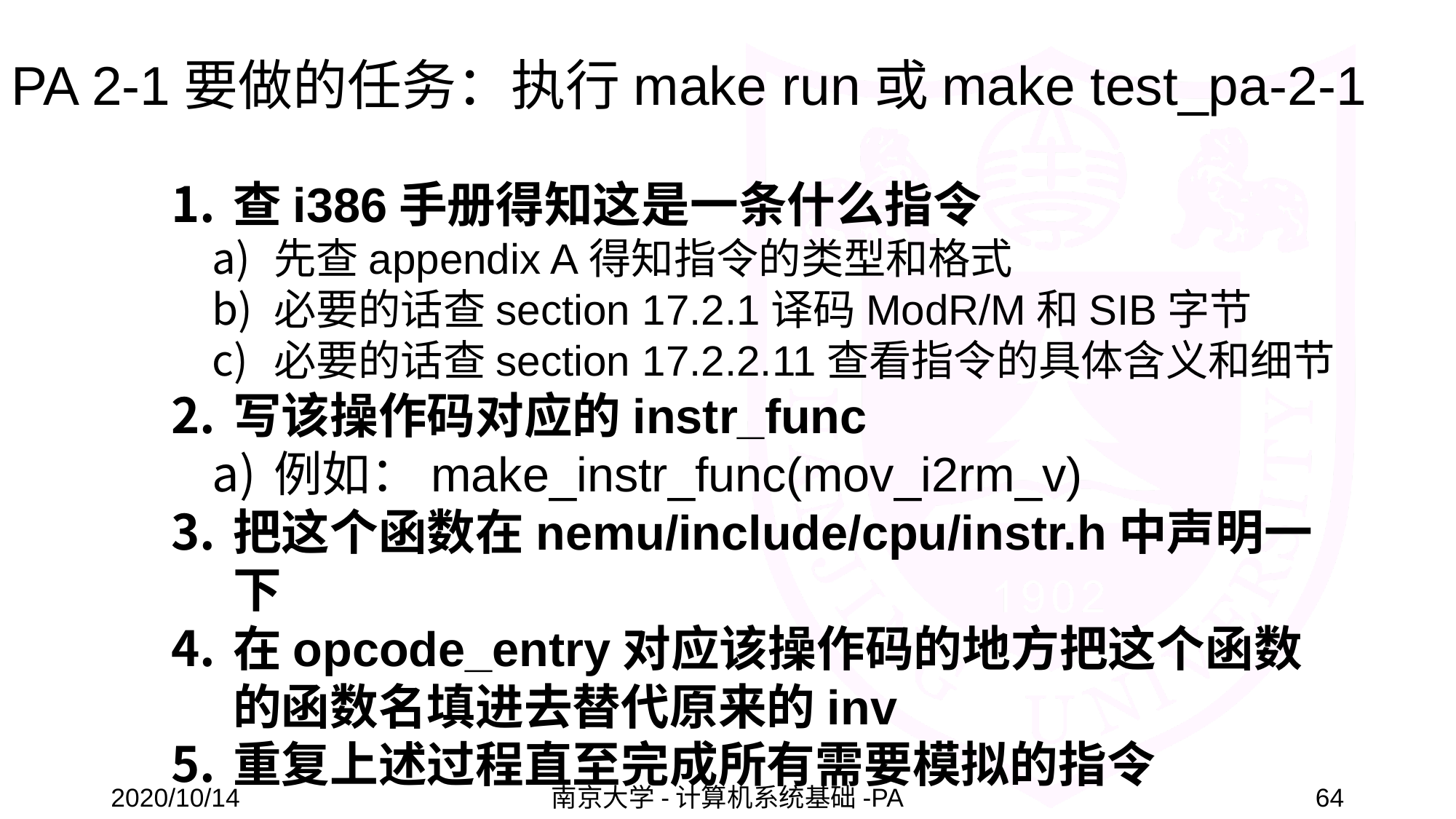

# PA 2-1要做的任务：执行make run或make test_pa-2-1
查i386手册得知这是一条什么指令
先查appendix A得知指令的类型和格式
必要的话查section 17.2.1译码ModR/M和SIB字节
必要的话查section 17.2.2.11查看指令的具体含义和细节
写该操作码对应的instr_func
例如：make_instr_func(mov_i2rm_v)
把这个函数在nemu/include/cpu/instr.h中声明一下
在opcode_entry对应该操作码的地方把这个函数的函数名填进去替代原来的inv
重复上述过程直至完成所有需要模拟的指令

2020/10/14
南京大学-计算机系统基础-PA
64